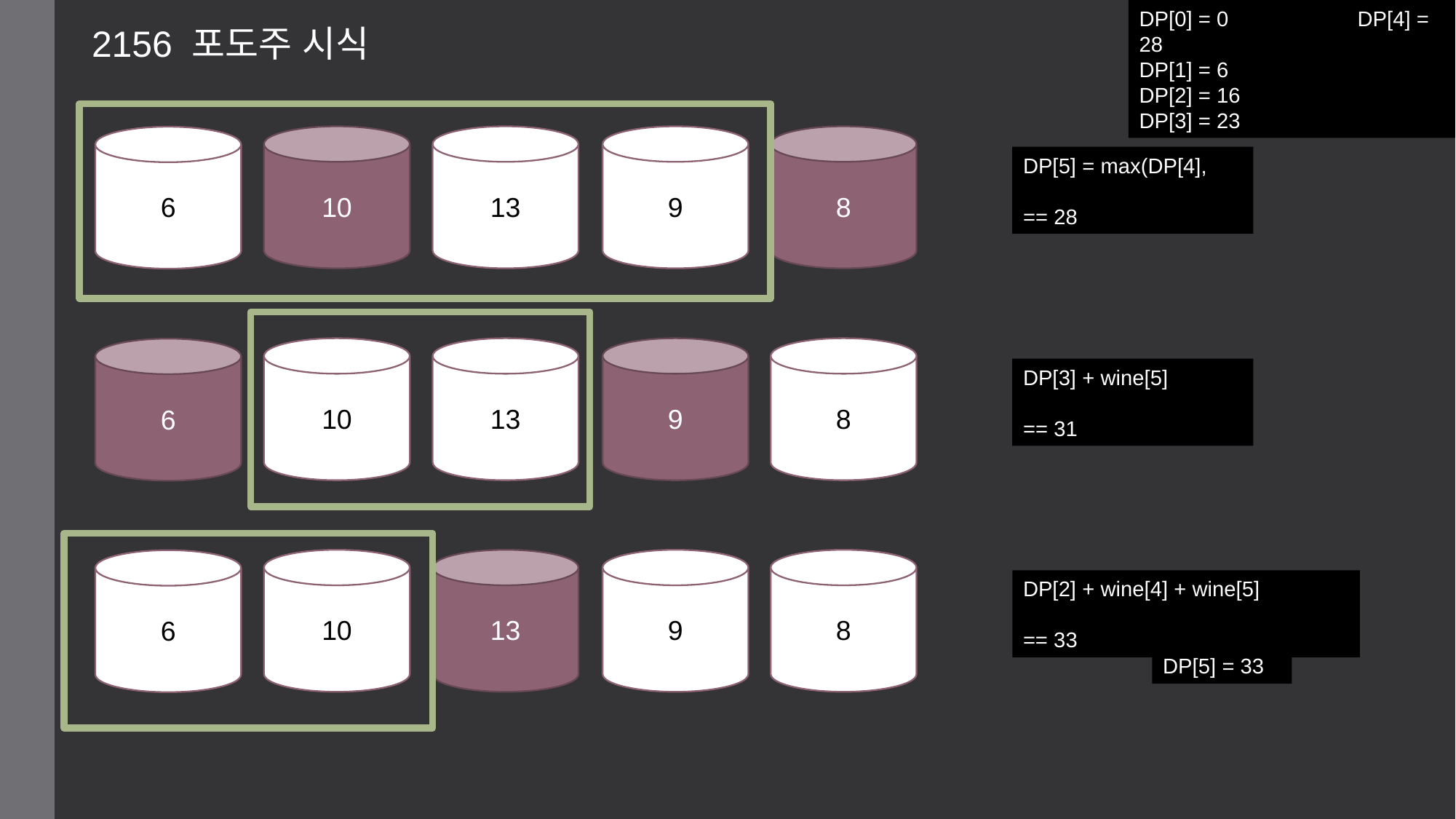

DP[0] = 0		DP[4] = 28
DP[1] = 6
DP[2] = 16
DP[3] = 23
2156 포도주 시식

10
13
9
8
6
DP[5] = max(DP[4],

== 28

10
13
9
8
6
DP[3] + wine[5]

== 31

10
13
9
8
6
DP[2] + wine[4] + wine[5]

== 33
DP[5] = 33